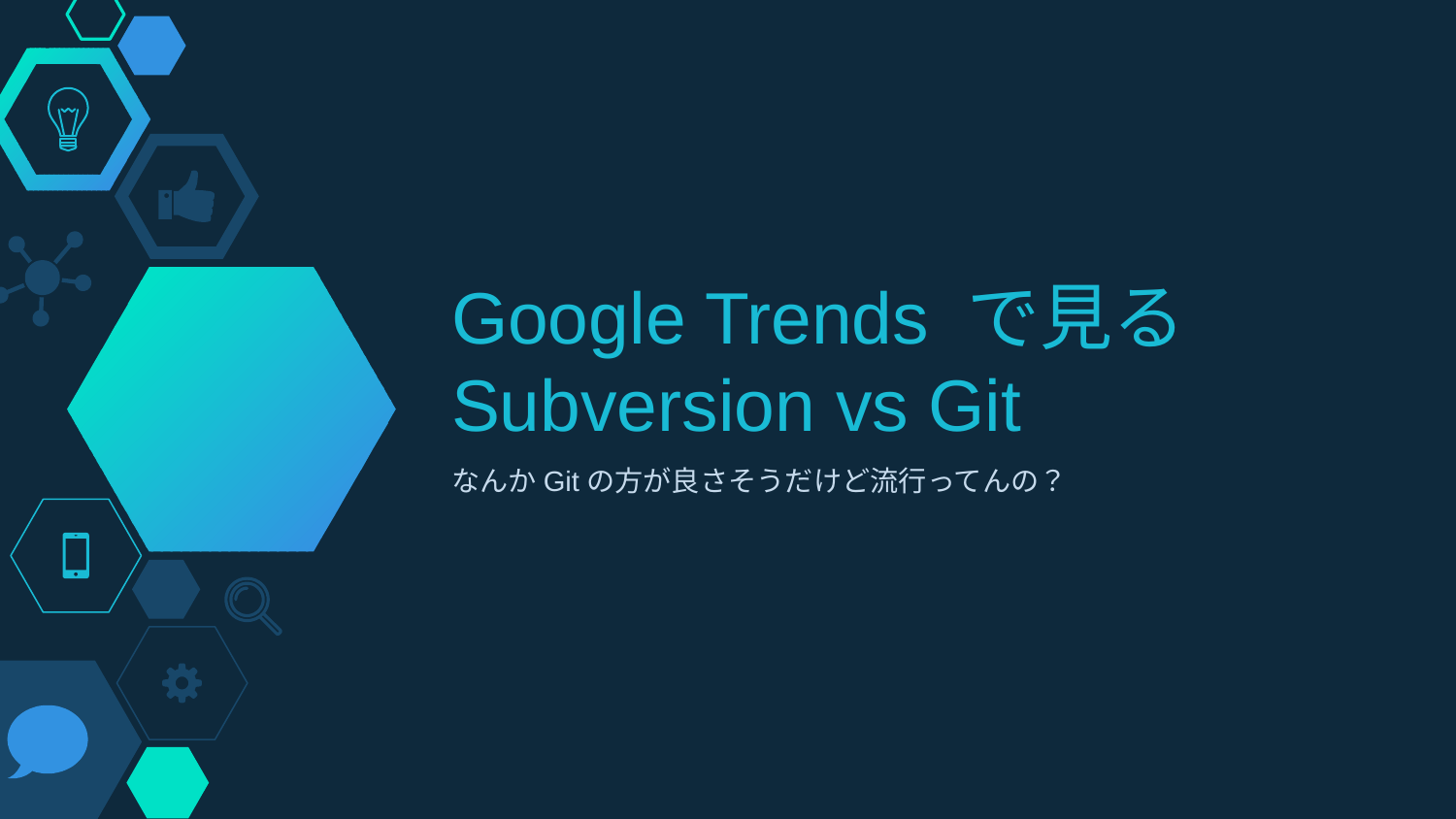

# Google Trends で見る Subversion vs Git
なんかGitの方が良さそうだけど流行ってんの？